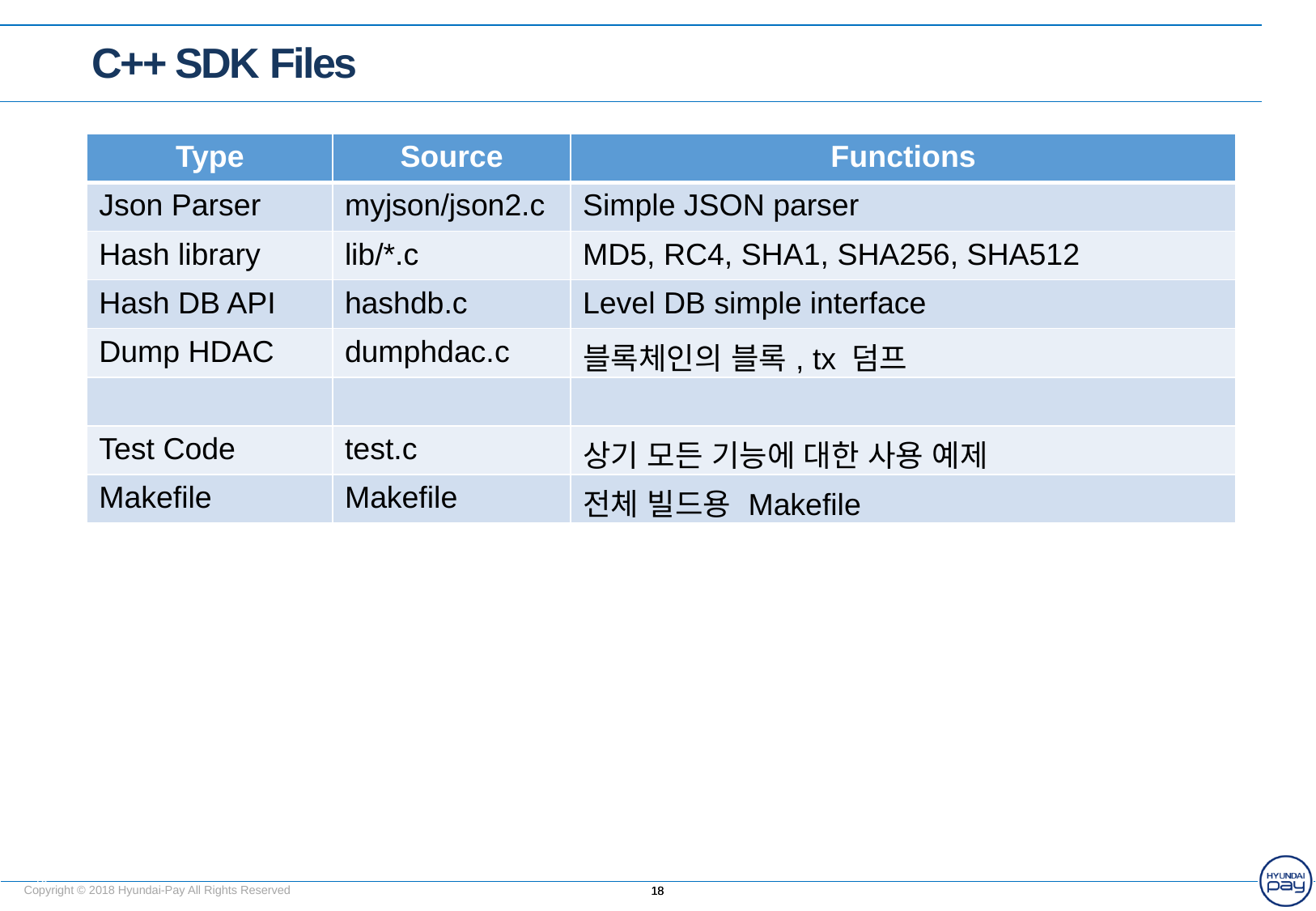

C++ SDK Files
| Type | Source | Functions |
| --- | --- | --- |
| Json Parser | myjson/json2.c | Simple JSON parser |
| Hash library | lib/\*.c | MD5, RC4, SHA1, SHA256, SHA512 |
| Hash DB API | hashdb.c | Level DB simple interface |
| Dump HDAC | dumphdac.c | 블록체인의 블록, tx 덤프 |
|  |  |  |
| Test Code | test.c | 상기 모든 기능에 대한 사용 예제 |
| Makefile | Makefile | 전체 빌드용 Makefile |